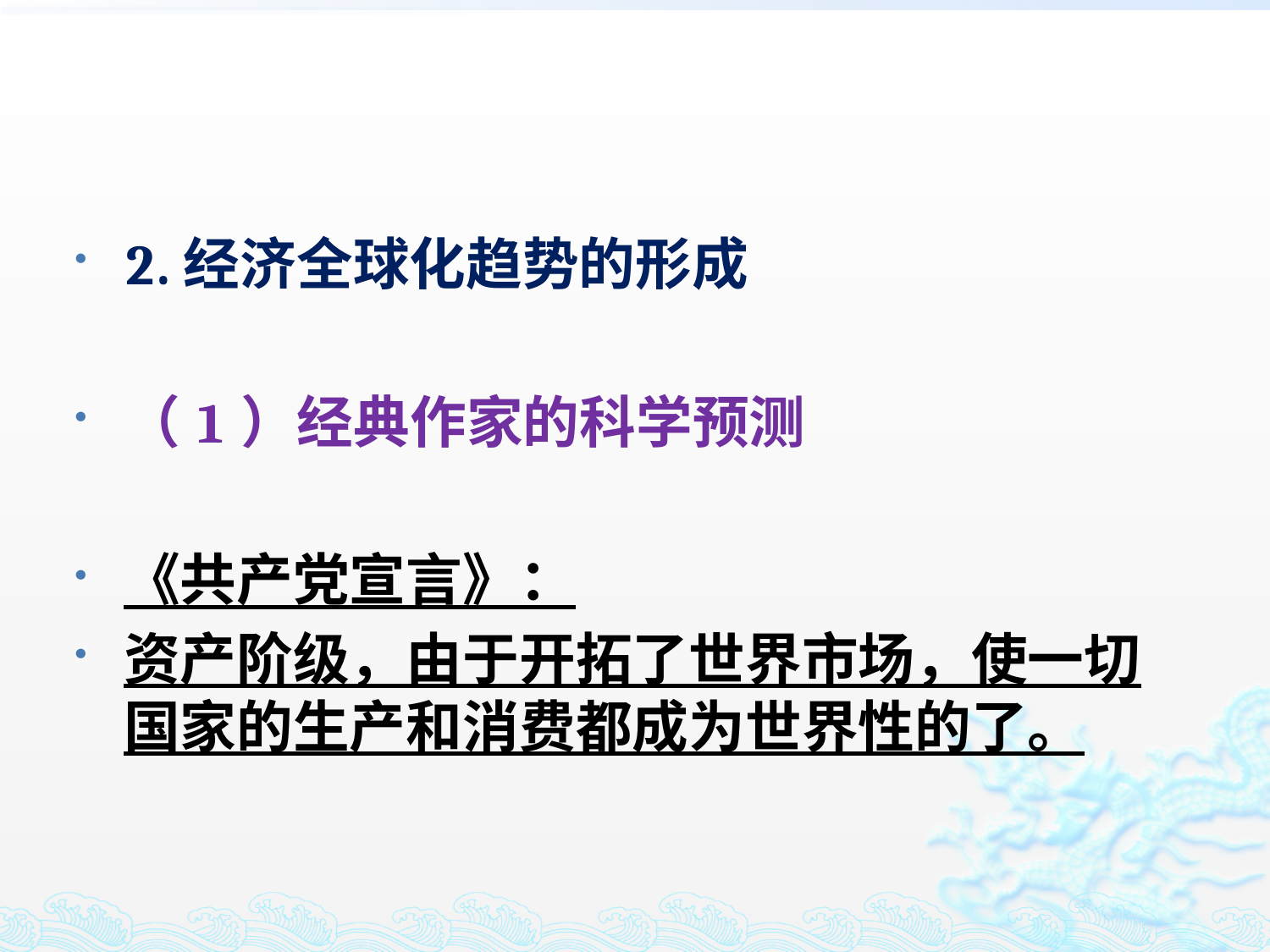

2.经济全球化趋势的形成

（1）经典作家的科学预测

《共产党宣言》：
资产阶级，由于开拓了世界市场，使一切国家的生产和消费都成为世界性的了。